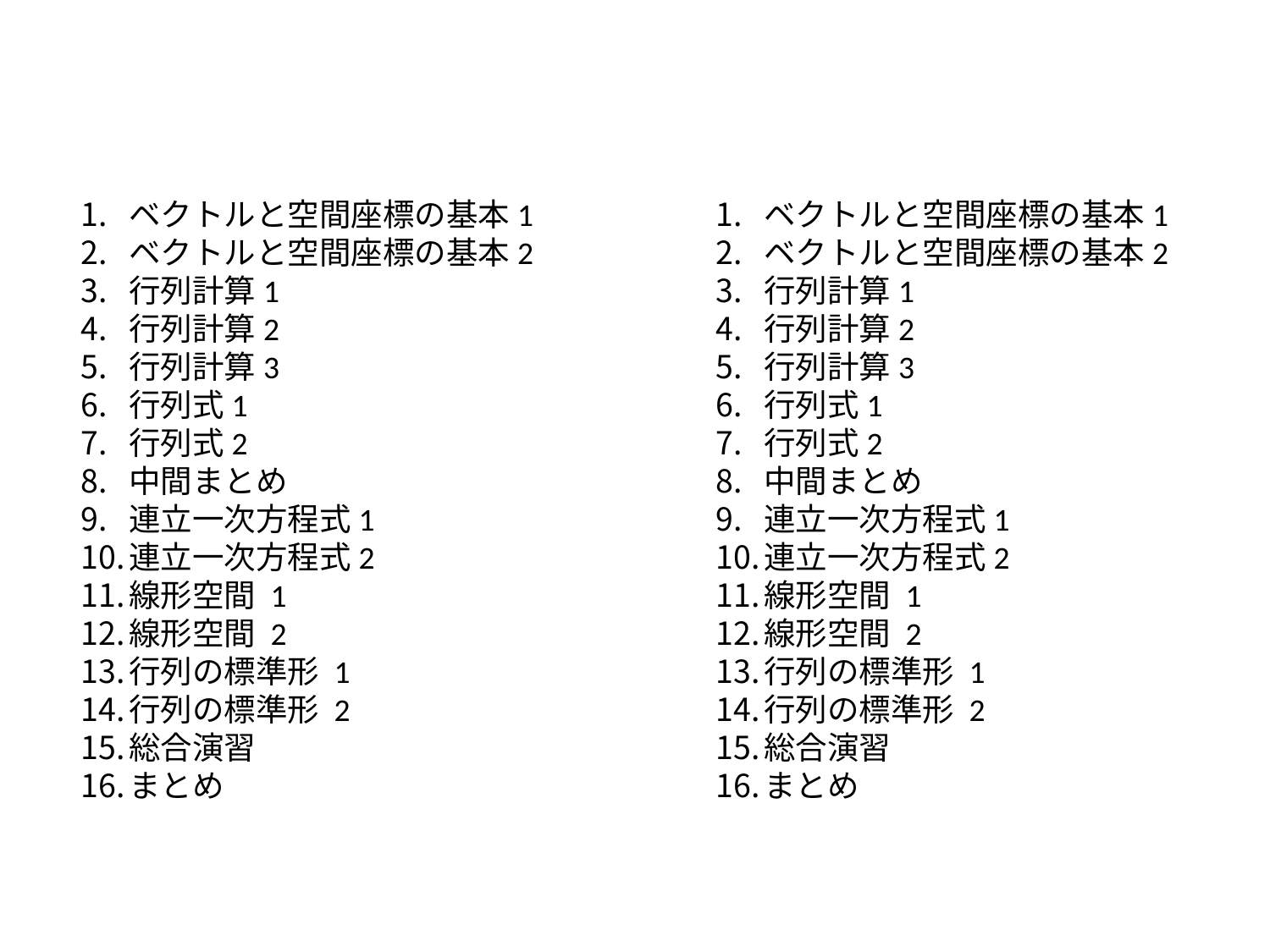

#
ベクトルと空間座標の基本1
ベクトルと空間座標の基本2
行列計算1
行列計算2
行列計算3
行列式1
行列式2
中間まとめ
連立一次方程式1
連立一次方程式2
線形空間 1
線形空間 2
行列の標準形 1
行列の標準形 2
総合演習
まとめ
ベクトルと空間座標の基本1
ベクトルと空間座標の基本2
行列計算1
行列計算2
行列計算3
行列式1
行列式2
中間まとめ
連立一次方程式1
連立一次方程式2
線形空間 1
線形空間 2
行列の標準形 1
行列の標準形 2
総合演習
まとめ